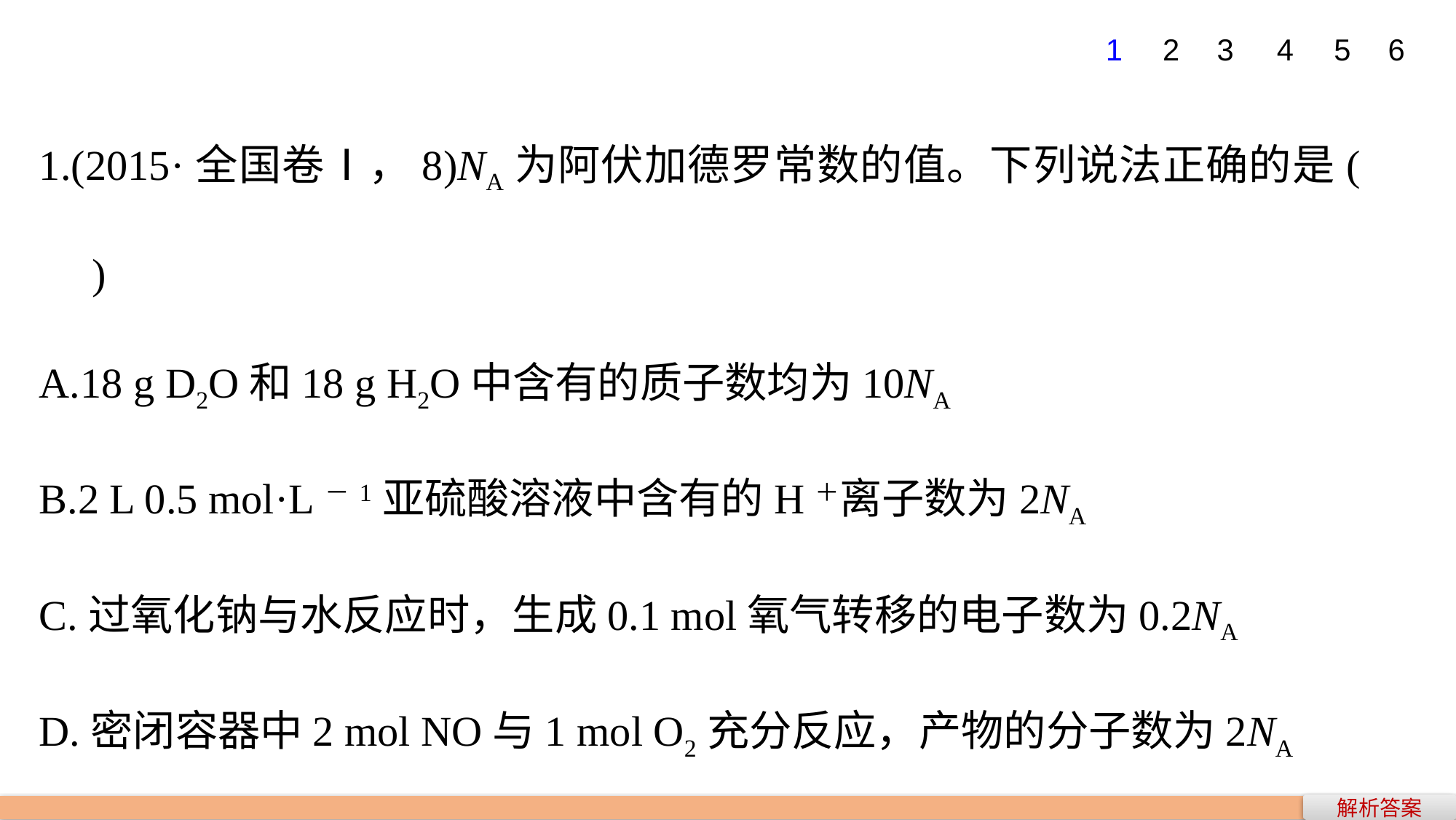

1
2
3
4
5
6
1.(2015·全国卷Ⅰ，8)NA为阿伏加德罗常数的值。下列说法正确的是(　　)
A.18 g D2O和18 g H2O中含有的质子数均为10NA
B.2 L 0.5 mol·L－1亚硫酸溶液中含有的H＋离子数为2NA
C.过氧化钠与水反应时，生成0.1 mol氧气转移的电子数为0.2NA
D.密闭容器中2 mol NO与1 mol O2充分反应，产物的分子数为2NA
解析答案